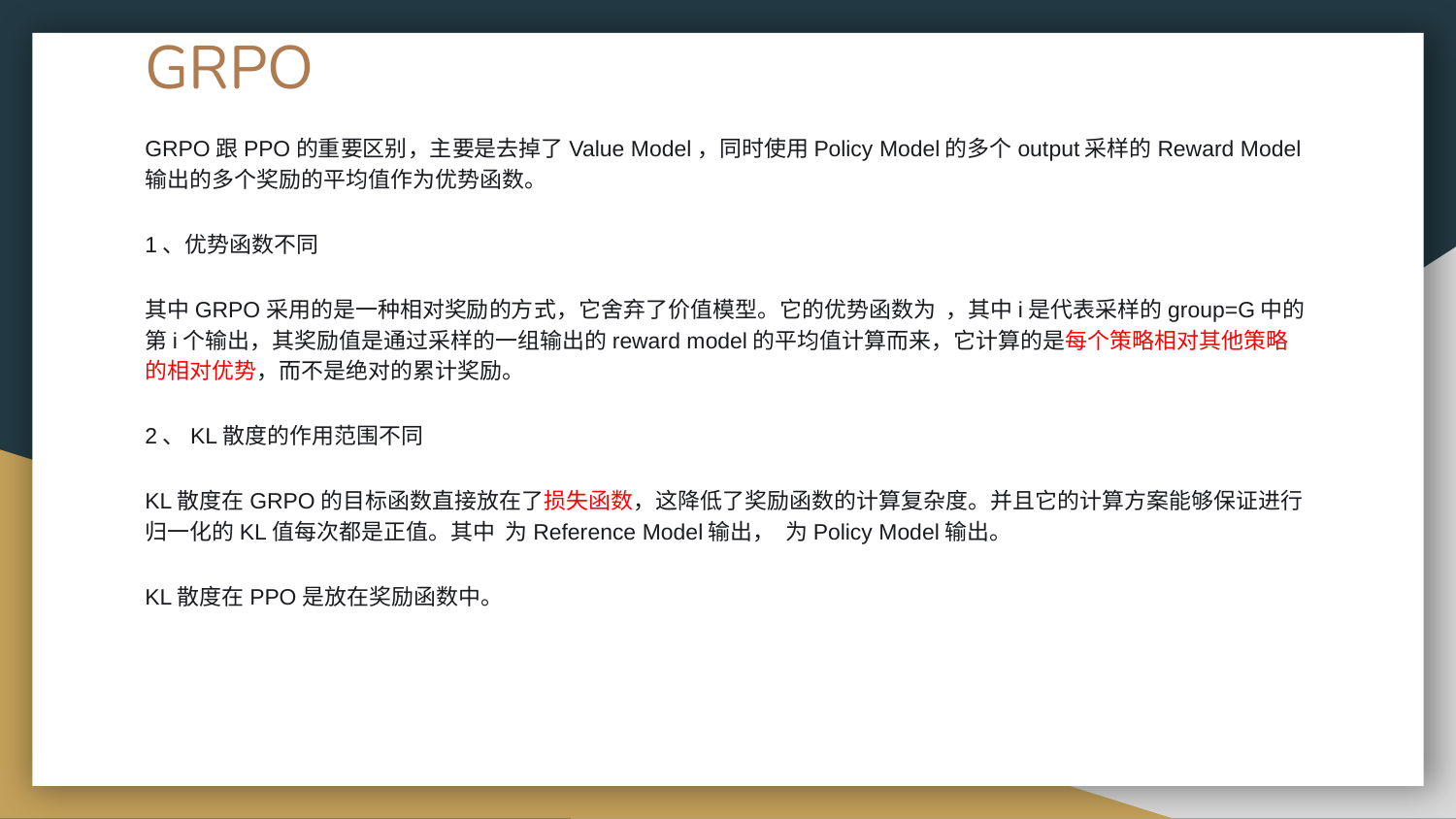

# GRPO
GRPO跟PPO的重要区别，主要是去掉了Value Model，同时使用Policy Model的多个output采样的Reward Model输出的多个奖励的平均值作为优势函数。
1、优势函数不同
其中GRPO采用的是一种相对奖励的方式，它舍弃了价值模型。它的优势函数为  ，其中i是代表采样的group=G中的第i个输出，其奖励值是通过采样的一组输出的reward model的平均值计算而来，它计算的是每个策略相对其他策略的相对优势，而不是绝对的累计奖励。
2、KL散度的作用范围不同
KL散度在GRPO的目标函数直接放在了损失函数，这降低了奖励函数的计算复杂度。并且它的计算方案能够保证进行归一化的KL值每次都是正值。其中  为Reference Model输出，  为Policy Model输出。
KL散度在PPO是放在奖励函数中。